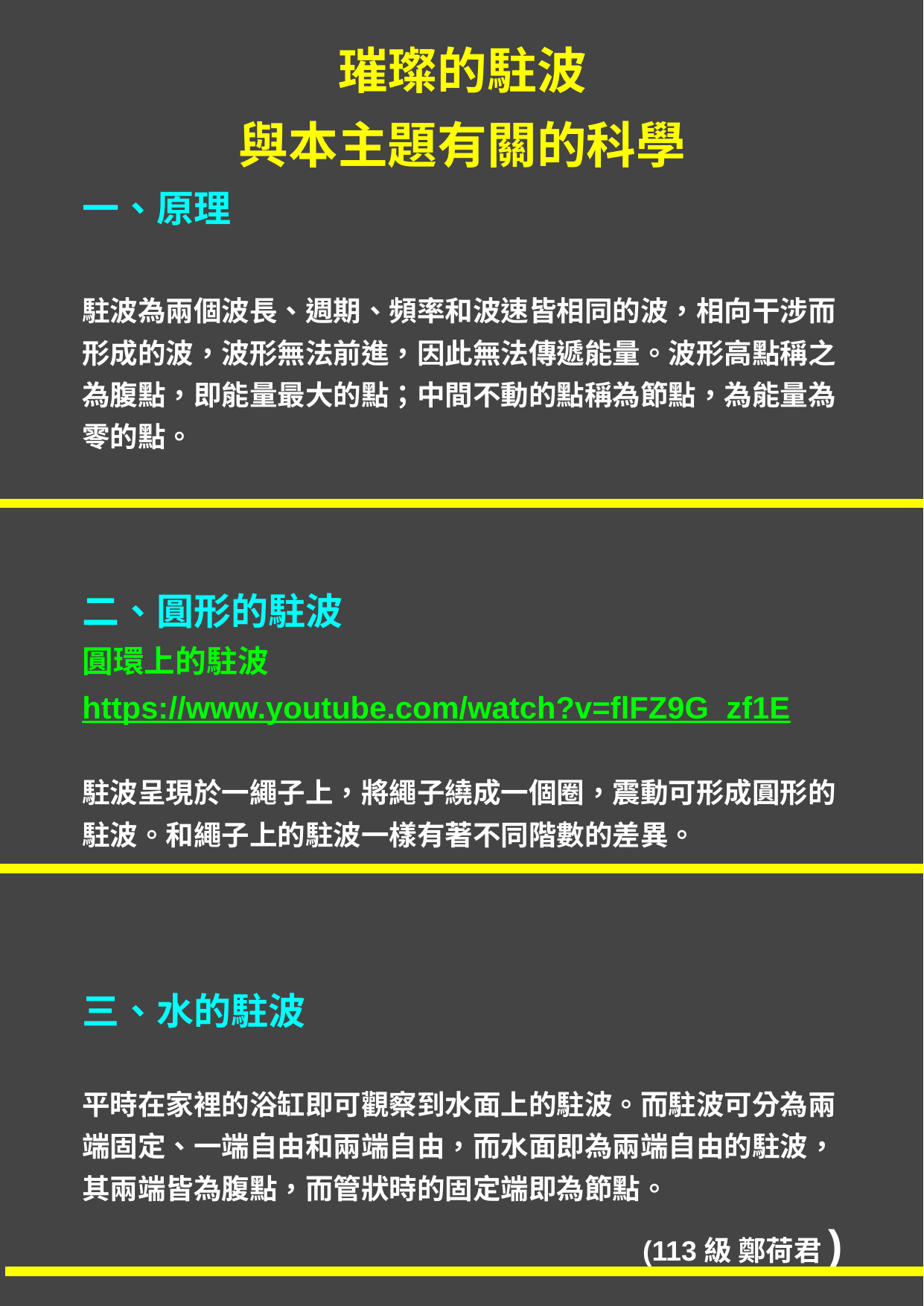

璀璨的駐波
與本主題有關的科學
一、原理

駐波為兩個波長、週期、頻率和波速皆相同的波，相向干涉而形成的波，波形無法前進，因此無法傳遞能量。波形高點稱之為腹點，即能量最大的點；中間不動的點稱為節點，為能量為零的點。

二、圓形的駐波
圓環上的駐波
https://www.youtube.com/watch?v=flFZ9G_zf1E

駐波呈現於一繩子上，將繩子繞成一個圈，震動可形成圓形的駐波。和繩子上的駐波一樣有著不同階數的差異。

三、水的駐波

平時在家裡的浴缸即可觀察到水面上的駐波。而駐波可分為兩端固定、一端自由和兩端自由，而水面即為兩端自由的駐波，其兩端皆為腹點，而管狀時的固定端即為節點。
(113級 鄭荷君)